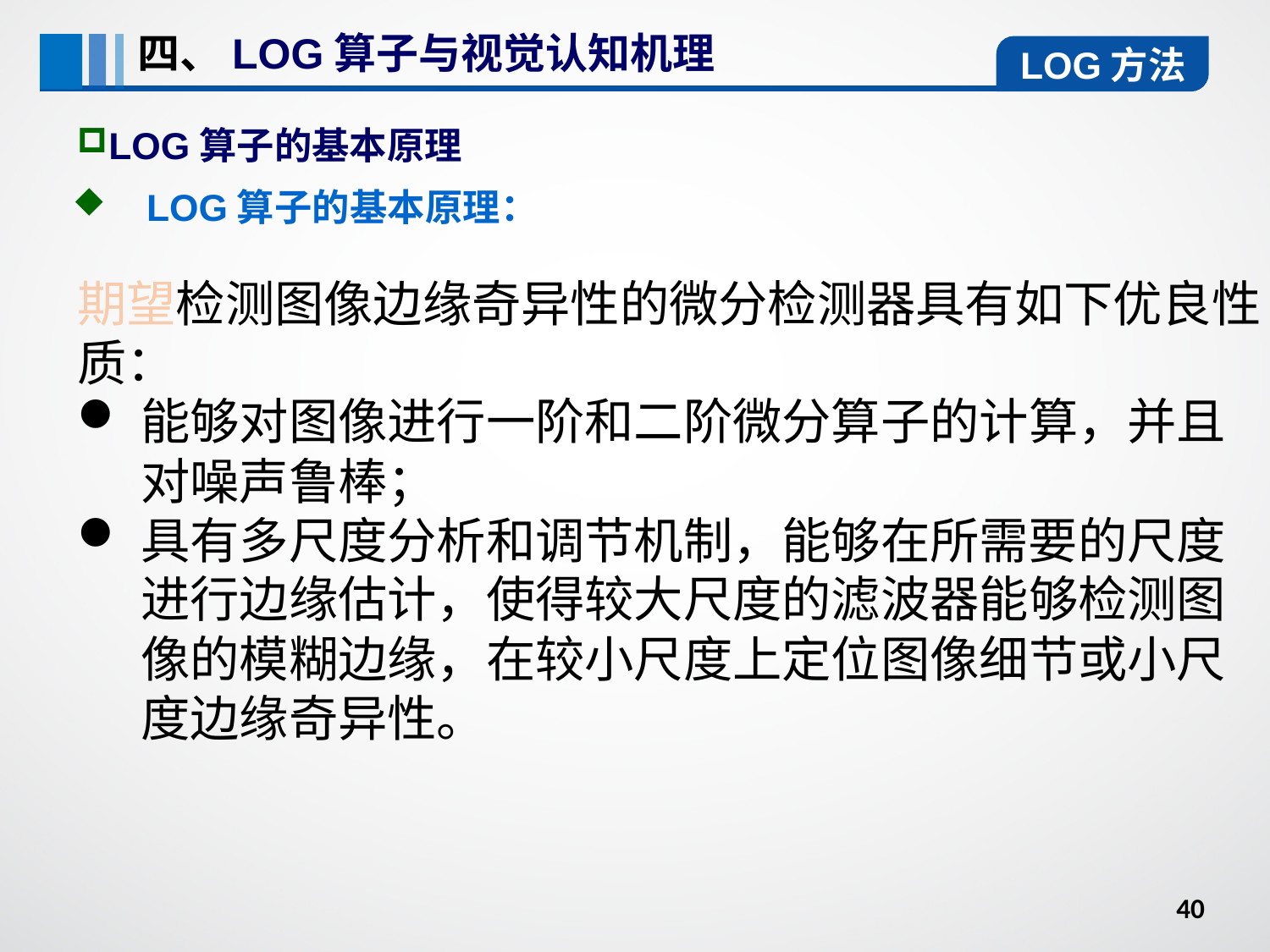

四、LOG算子与视觉认知机理
LOG方法
LOG算子的基本原理
LOG算子的基本原理：
期望检测图像边缘奇异性的微分检测器具有如下优良性质：
能够对图像进行一阶和二阶微分算子的计算，并且对噪声鲁棒；
具有多尺度分析和调节机制，能够在所需要的尺度进行边缘估计，使得较大尺度的滤波器能够检测图像的模糊边缘，在较小尺度上定位图像细节或小尺度边缘奇异性。

40